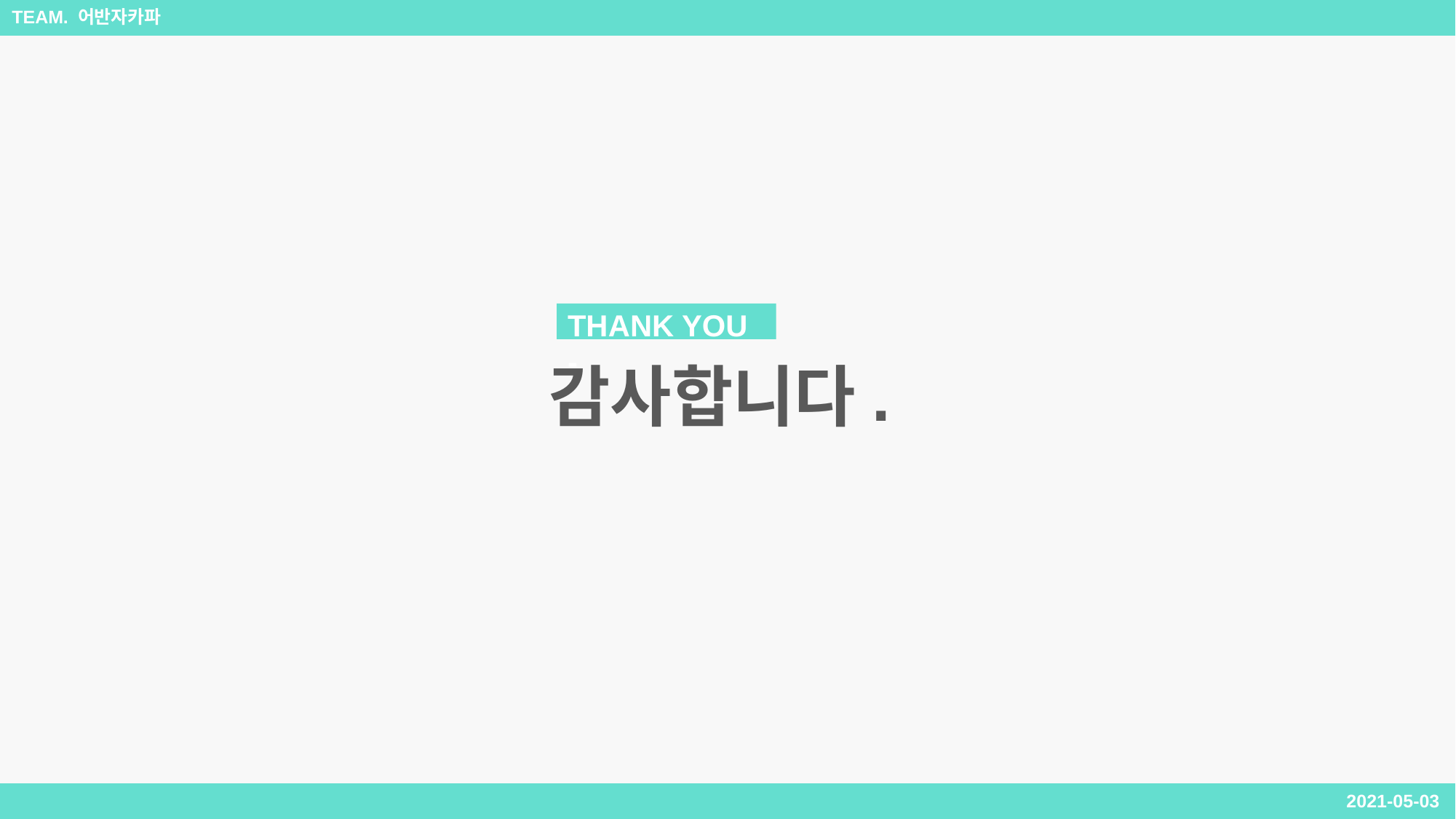

TEAM. 어반자카파
THANK YOU -

감사합니다.

2021-05-03